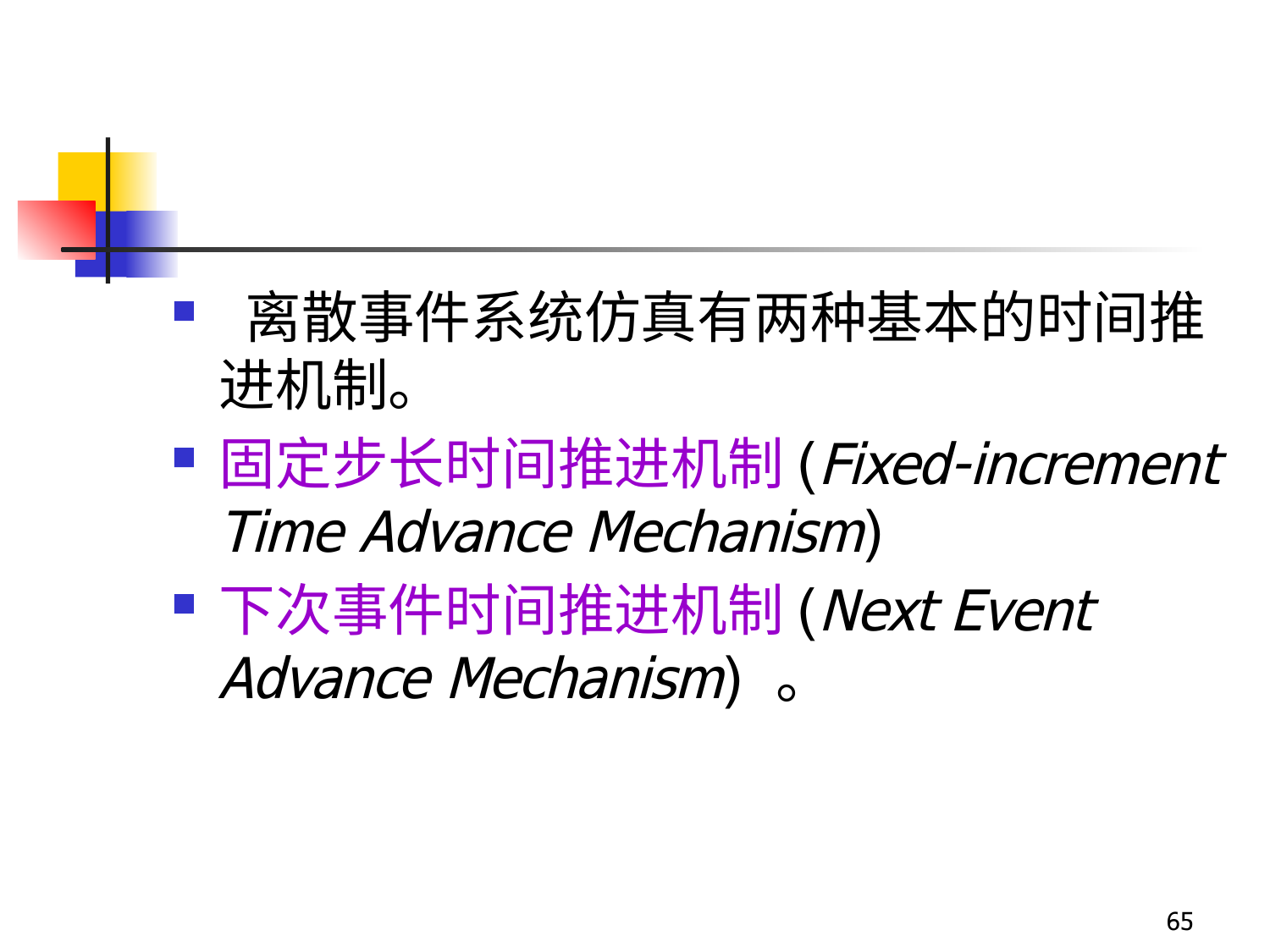

#
 离散事件系统仿真有两种基本的时间推进机制。
固定步长时间推进机制(Fixed-increment Time Advance Mechanism)
下次事件时间推进机制(Next Event Advance Mechanism) 。
65